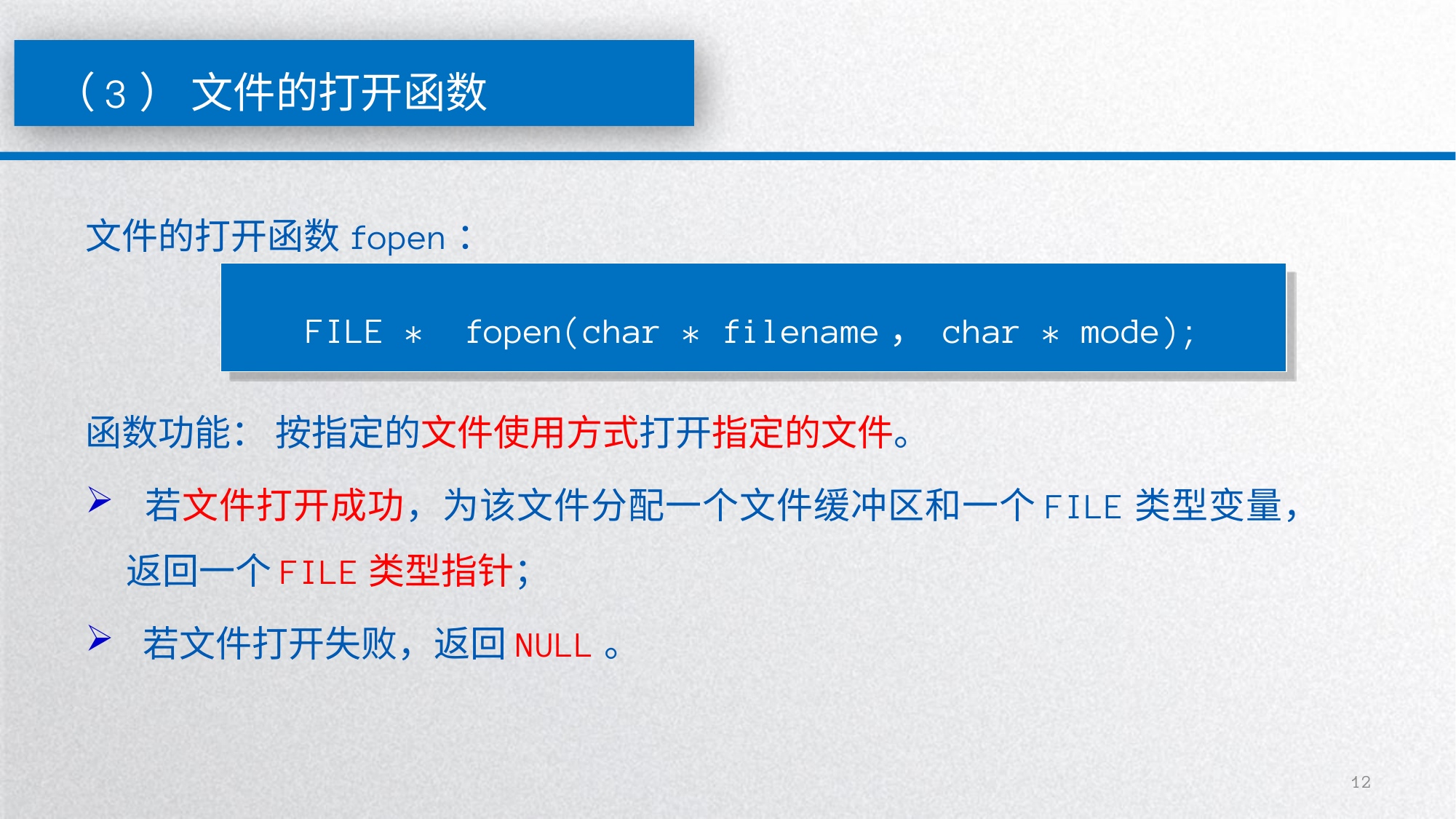

（3） 文件的打开函数

文件的打开函数fopen：

函数功能： 按指定的文件使用方式打开指定的文件。
 若文件打开成功，为该文件分配一个文件缓冲区和一个FILE类型变量，返回一个FILE类型指针；
 若文件打开失败，返回NULL。
FILE *  fopen(char * filename， char * mode);
12